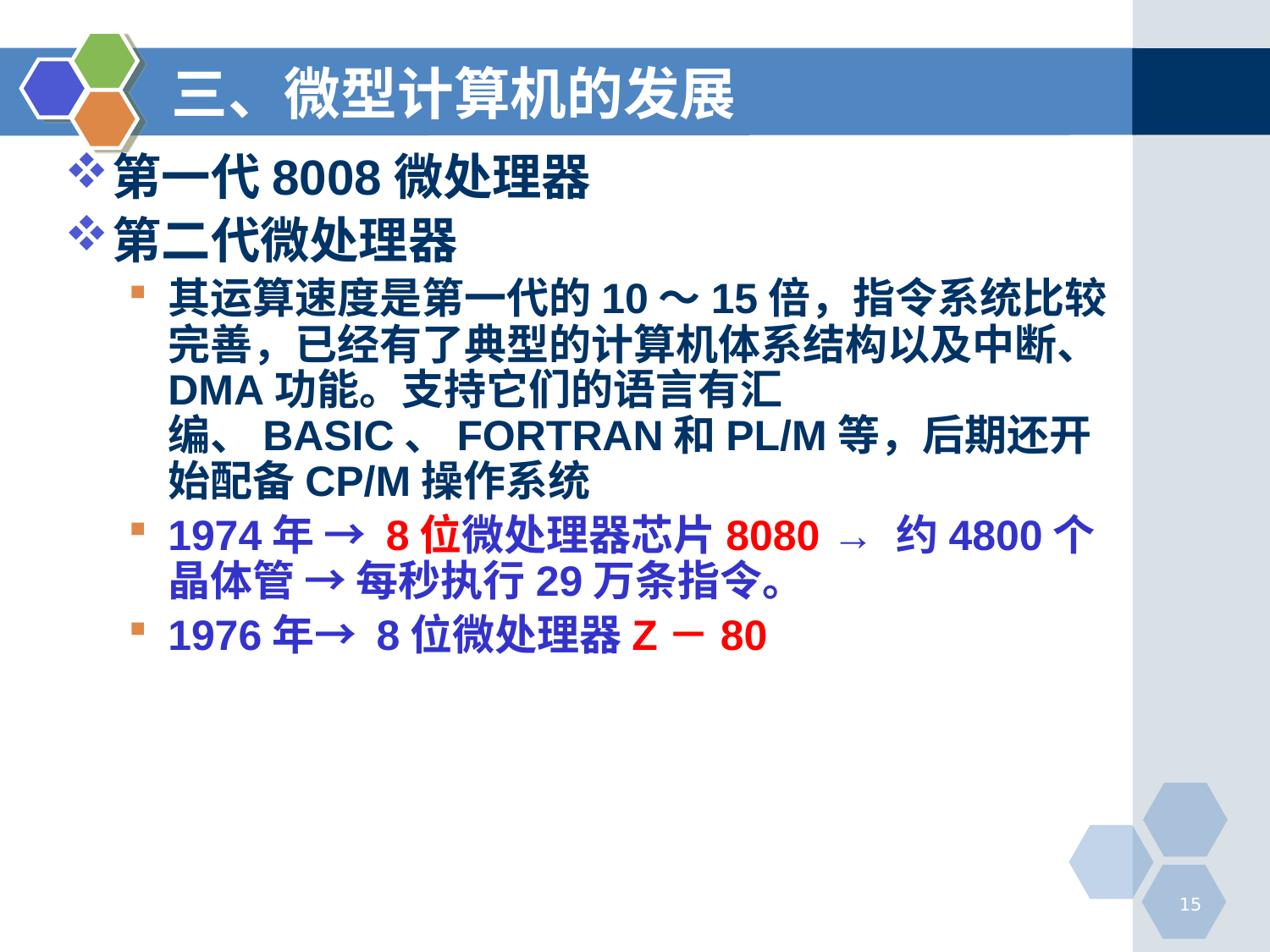

# 三、微型计算机的发展
第一代8008微处理器
第二代微处理器
其运算速度是第一代的10～15倍，指令系统比较完善，已经有了典型的计算机体系结构以及中断、DMA功能。支持它们的语言有汇编、BASIC、FORTRAN和PL/M等，后期还开始配备CP/M操作系统
1974年 → 8位微处理器芯片8080 → 约4800个晶体管 → 每秒执行29万条指令。
1976年→ 8位微处理器Z－80
15